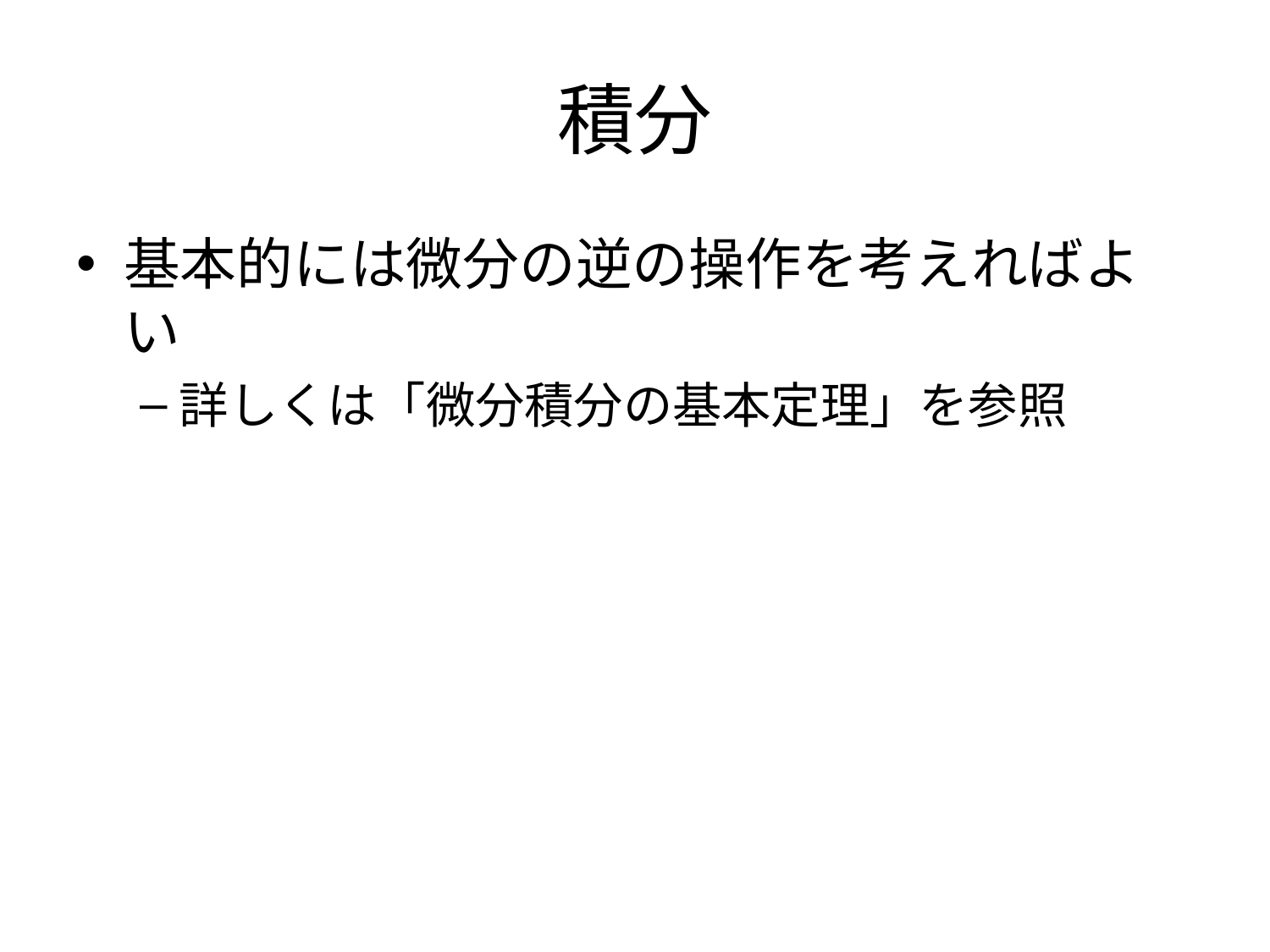

# 積分
基本的には微分の逆の操作を考えればよい
詳しくは「微分積分の基本定理」を参照